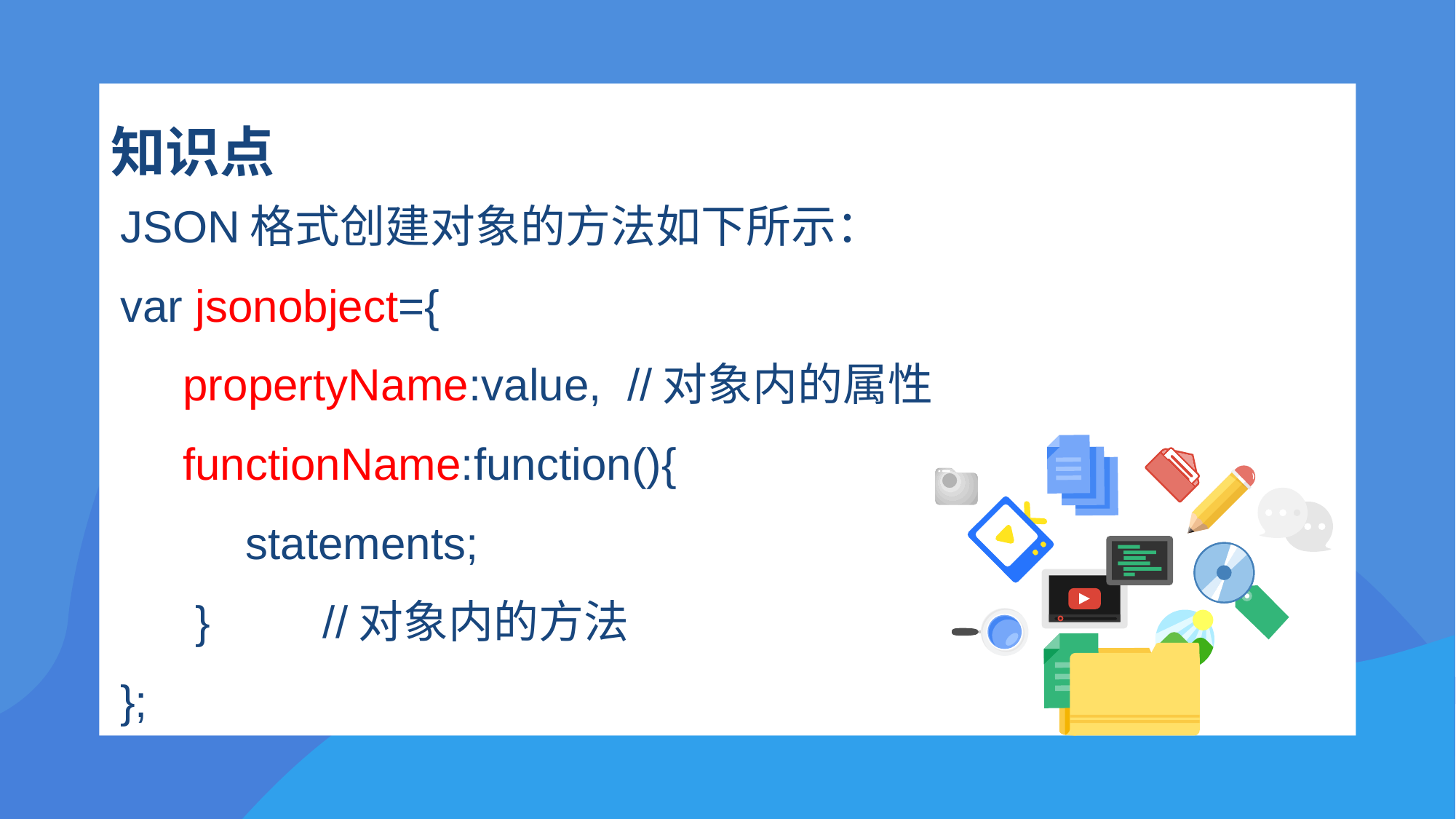

# 知识点
JSON格式创建对象的方法如下所示：
var jsonobject={
     propertyName:value, 	//对象内的属性
     functionName:function(){
          statements;
      } 	//对象内的方法
};